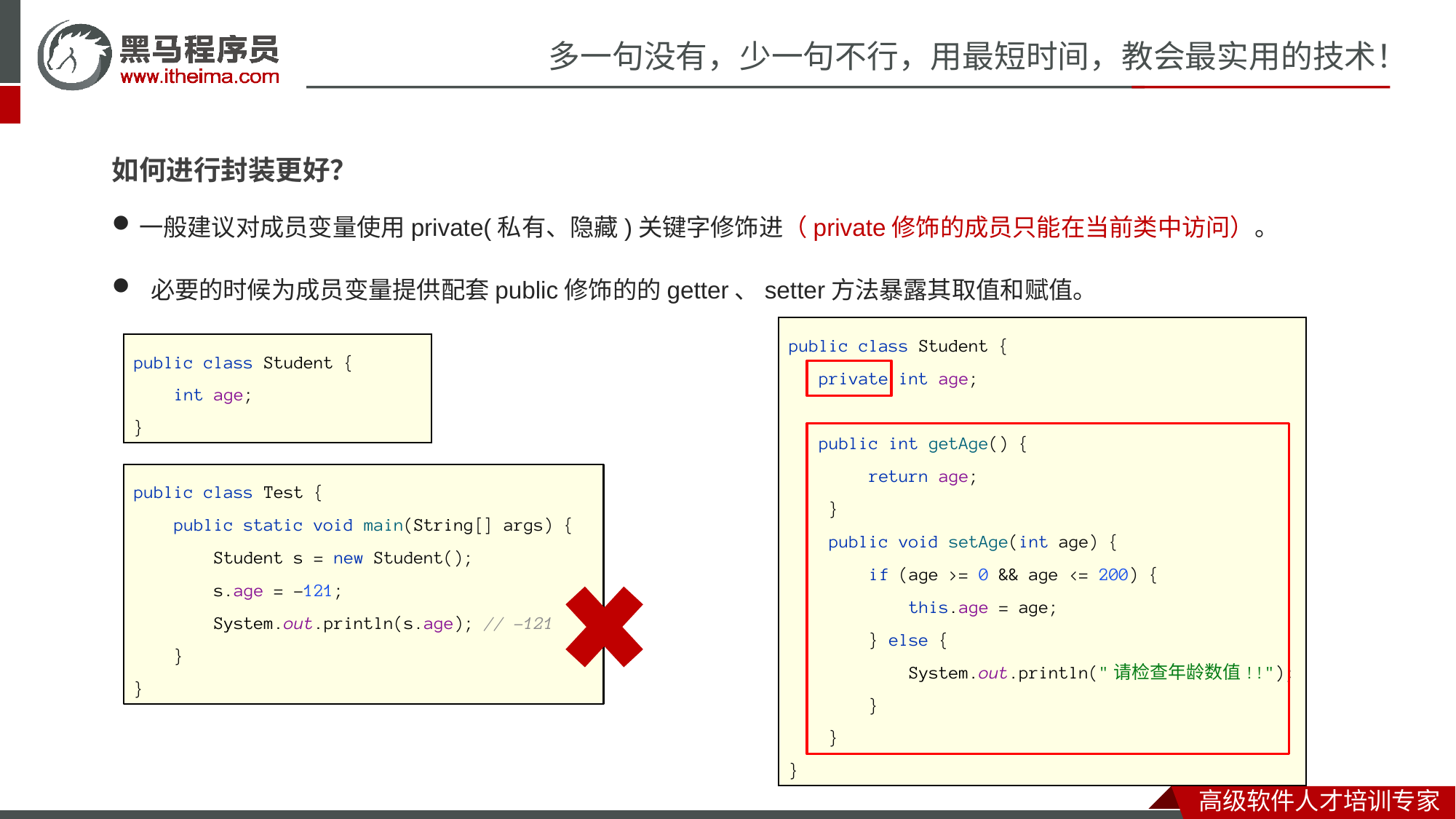

如何进行封装更好？
一般建议对成员变量使用private(私有、隐藏)关键字修饰进（private修饰的成员只能在当前类中访问）。
 必要的时候为成员变量提供配套public修饰的的getter、setter方法暴露其取值和赋值。
public class Student {
   private int age;
   public int getAge() {
        return age;
    }
    public void setAge(int age) {
        if (age >= 0 && age <= 200) {
            this.age = age;
        } else {
            System.out.println("请检查年龄数值!!");
        }
    }
}
public class Student {
    int age;
}

public class Test {
    public static void main(String[] args) {
        Student s = new Student();
        s.age = -121;
        System.out.println(s.age); // -121
    }
}